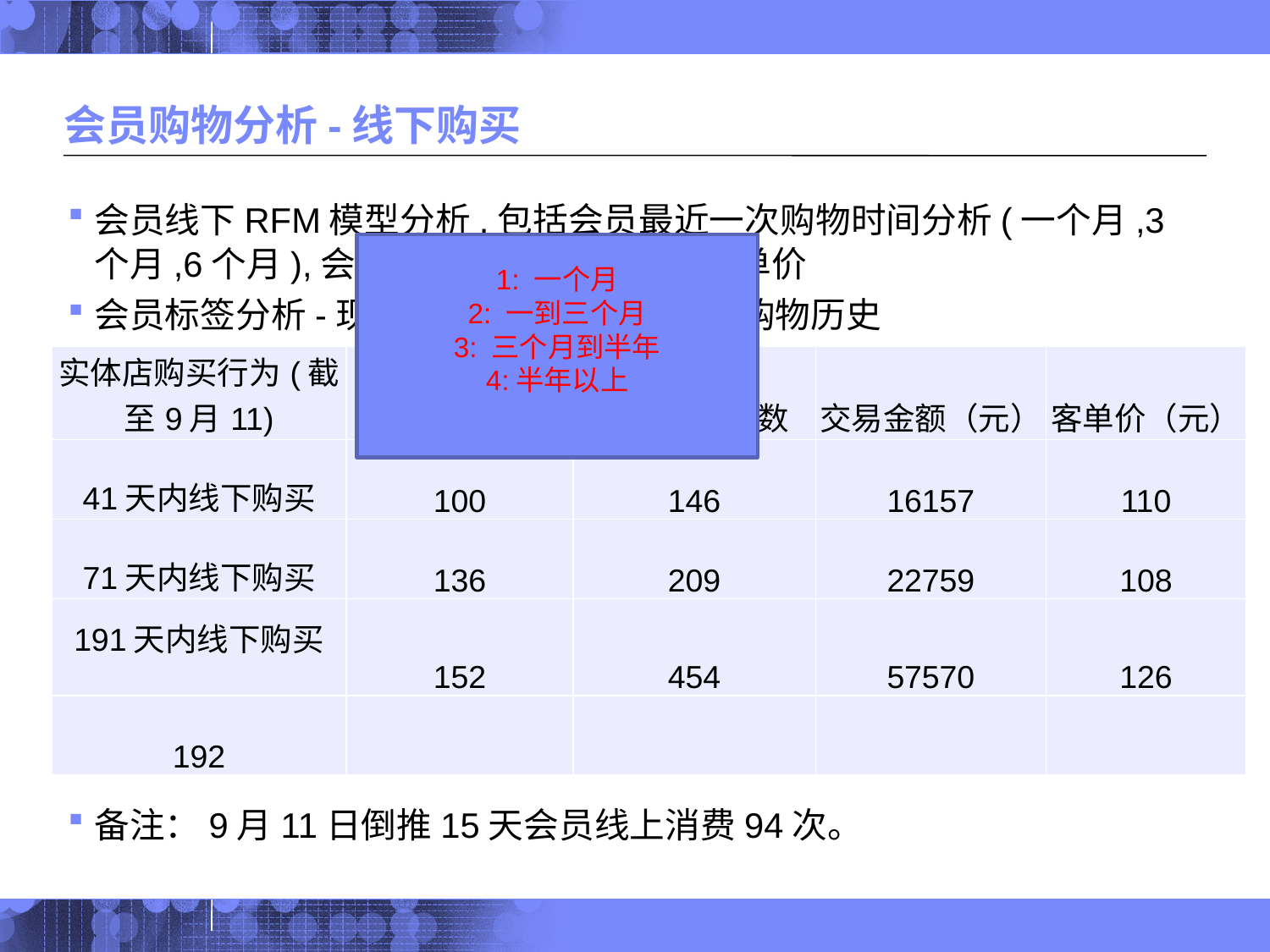

# 会员购物分析-线下购买
会员线下RFM模型分析,包括会员最近一次购物时间分析(一个月,3个月,6个月),会员购物频次,会员购物客单价
会员标签分析-现有Sibel标签,或者根据购物历史

备注：9月11日倒推15天会员线上消费94次。

1: 一个月
2: 一到三个月
3: 三个月到半年
4:半年以上

| 实体店购买行为(截至9月11) | 会员消费人数 | 会员交易次数 | 交易金额（元） | 客单价（元） |
| --- | --- | --- | --- | --- |
| 41天内线下购买 | 100 | 146 | 16157 | 110 |
| 71天内线下购买 | 136 | 209 | 22759 | 108 |
| 191天内线下购买 | 152 | 454 | 57570 | 126 |
| 192 |  |  |  |  |